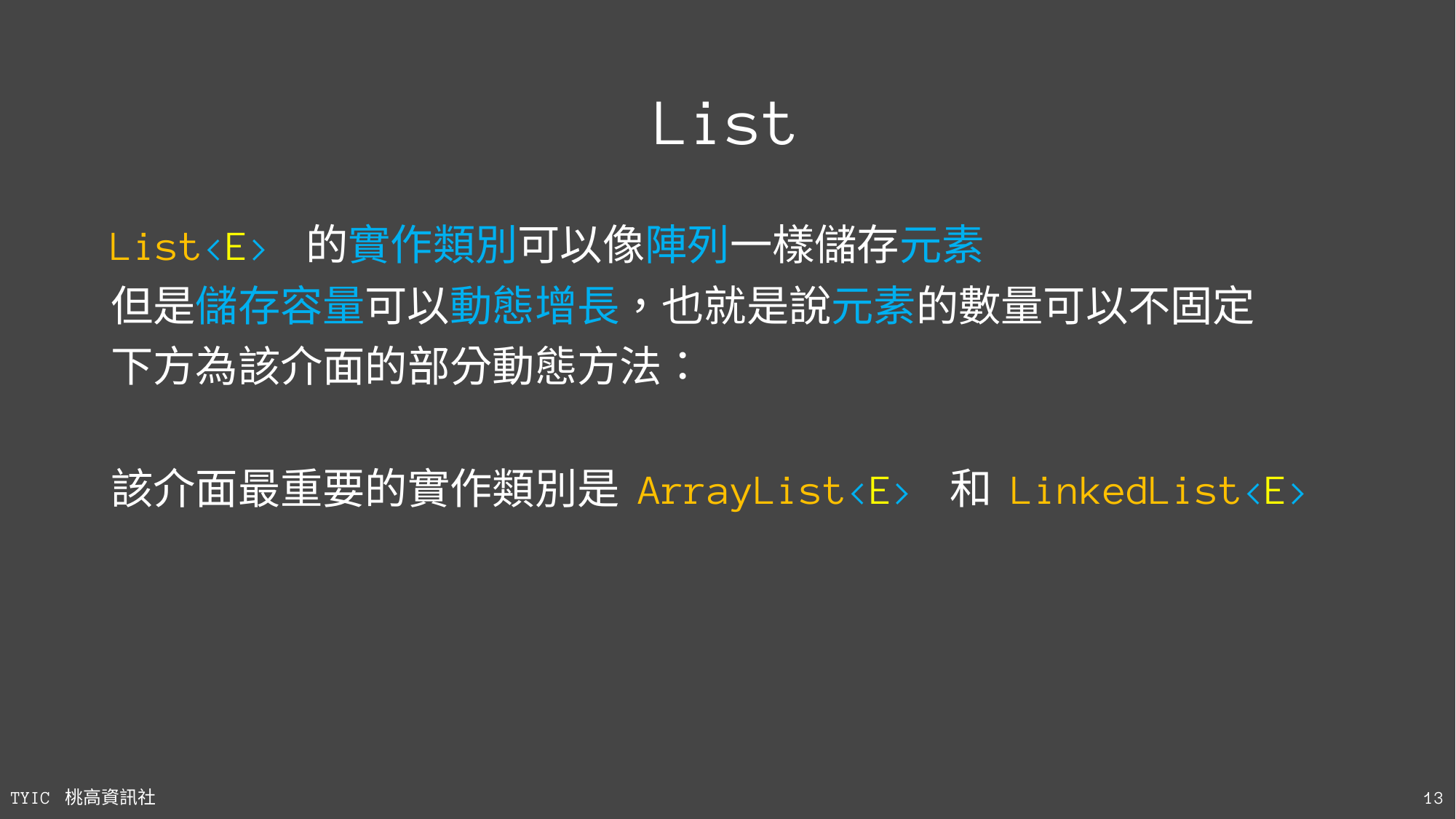

# List
List<E> 的實作類別可以像陣列一樣儲存元素
但是儲存容量可以動態增長，也就是說元素的數量可以不固定
下方為該介面的部分動態方法：

該介面最重要的實作類別是 ArrayList<E> 和 LinkedList<E>